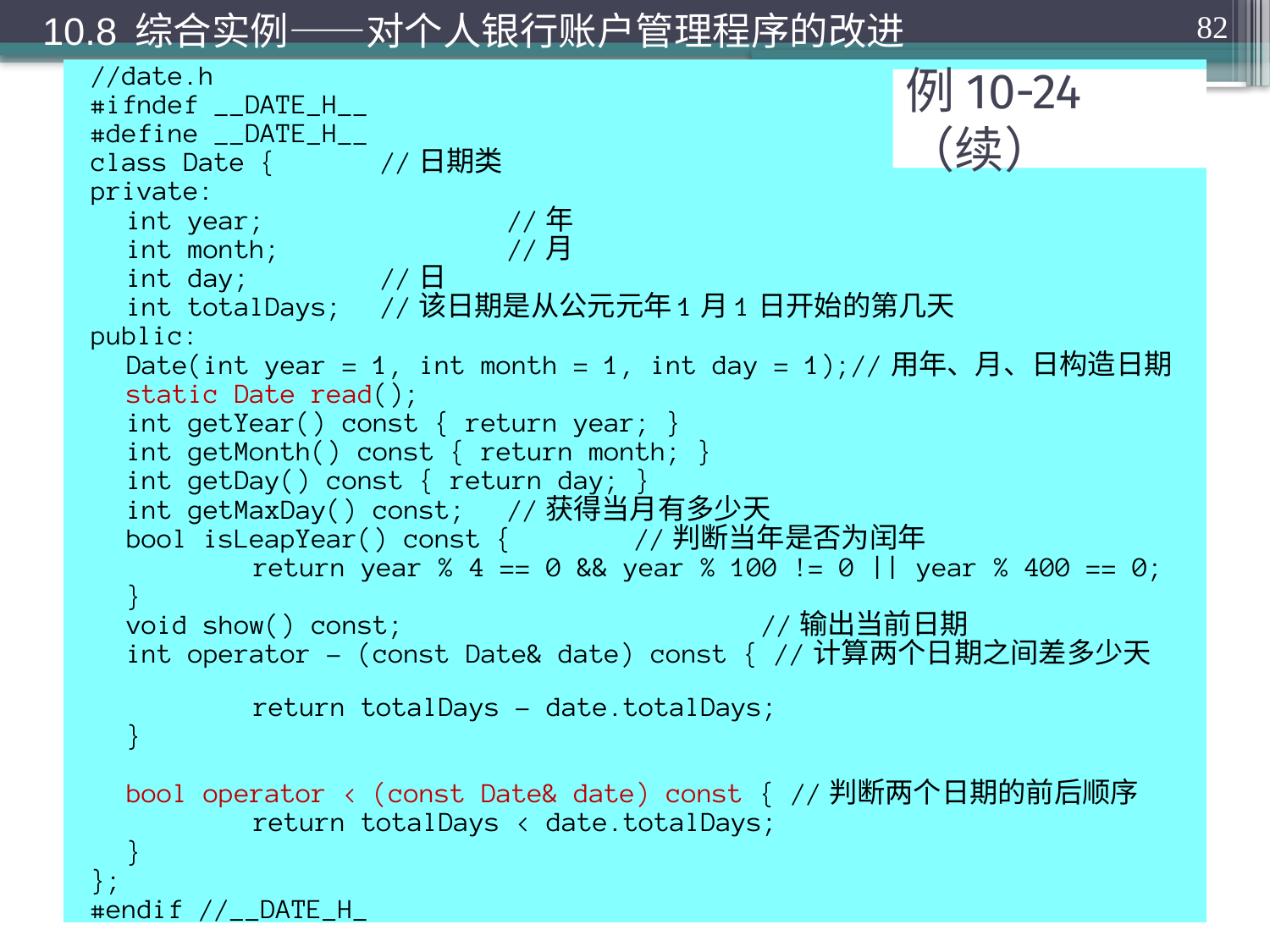

10.8 综合实例——对个人银行账户管理程序的改进
82
//date.h
#ifndef __DATE_H__
#define __DATE_H__
class Date {	//日期类
private:
	int year;		//年
	int month;		//月
	int day;		//日
	int totalDays;	//该日期是从公元元年1月1日开始的第几天
public:
	Date(int year = 1, int month = 1, int day = 1);//用年、月、日构造日期
	static Date read();
	int getYear() const { return year; }
	int getMonth() const { return month; }
	int getDay() const { return day; }
	int getMaxDay() const;	//获得当月有多少天
	bool isLeapYear() const {	//判断当年是否为闰年
		return year % 4 == 0 && year % 100 != 0 || year % 400 == 0;
	}
	void show() const;			//输出当前日期
	int operator - (const Date& date) const { //计算两个日期之间差多少天
		return totalDays - date.totalDays;
	}

	bool operator < (const Date& date) const { //判断两个日期的前后顺序
		return totalDays < date.totalDays;
	}
};
#endif //__DATE_H_
# 例10-24（续）